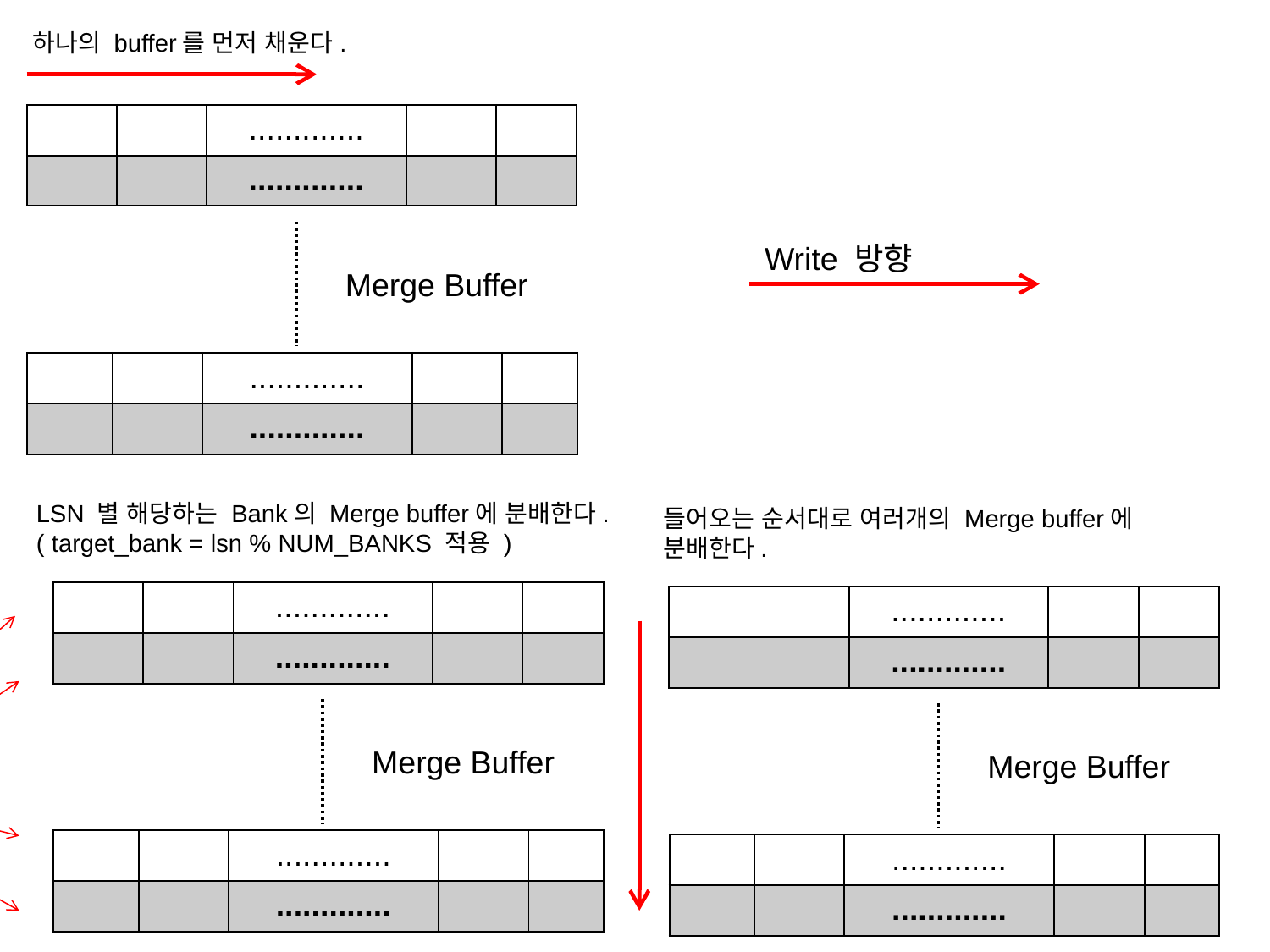

하나의 buffer를 먼저 채운다.
|  |  | ............. |  |  |
| --- | --- | --- | --- | --- |
|  |  | ............. |  |  |
Write 방향
Merge Buffer
|  |  | ............. |  |  |
| --- | --- | --- | --- | --- |
|  |  | ............. |  |  |
LSN 별 해당하는 Bank의 Merge buffer에 분배한다.
( target_bank = lsn % NUM_BANKS 적용 )
들어오는 순서대로 여러개의 Merge buffer에
분배한다.
|  |  | ............. |  |  |
| --- | --- | --- | --- | --- |
|  |  | ............. |  |  |
|  |  | ............. |  |  |
| --- | --- | --- | --- | --- |
|  |  | ............. |  |  |
Merge Buffer
Merge Buffer
|  |  | ............. |  |  |
| --- | --- | --- | --- | --- |
|  |  | ............. |  |  |
|  |  | ............. |  |  |
| --- | --- | --- | --- | --- |
|  |  | ............. |  |  |